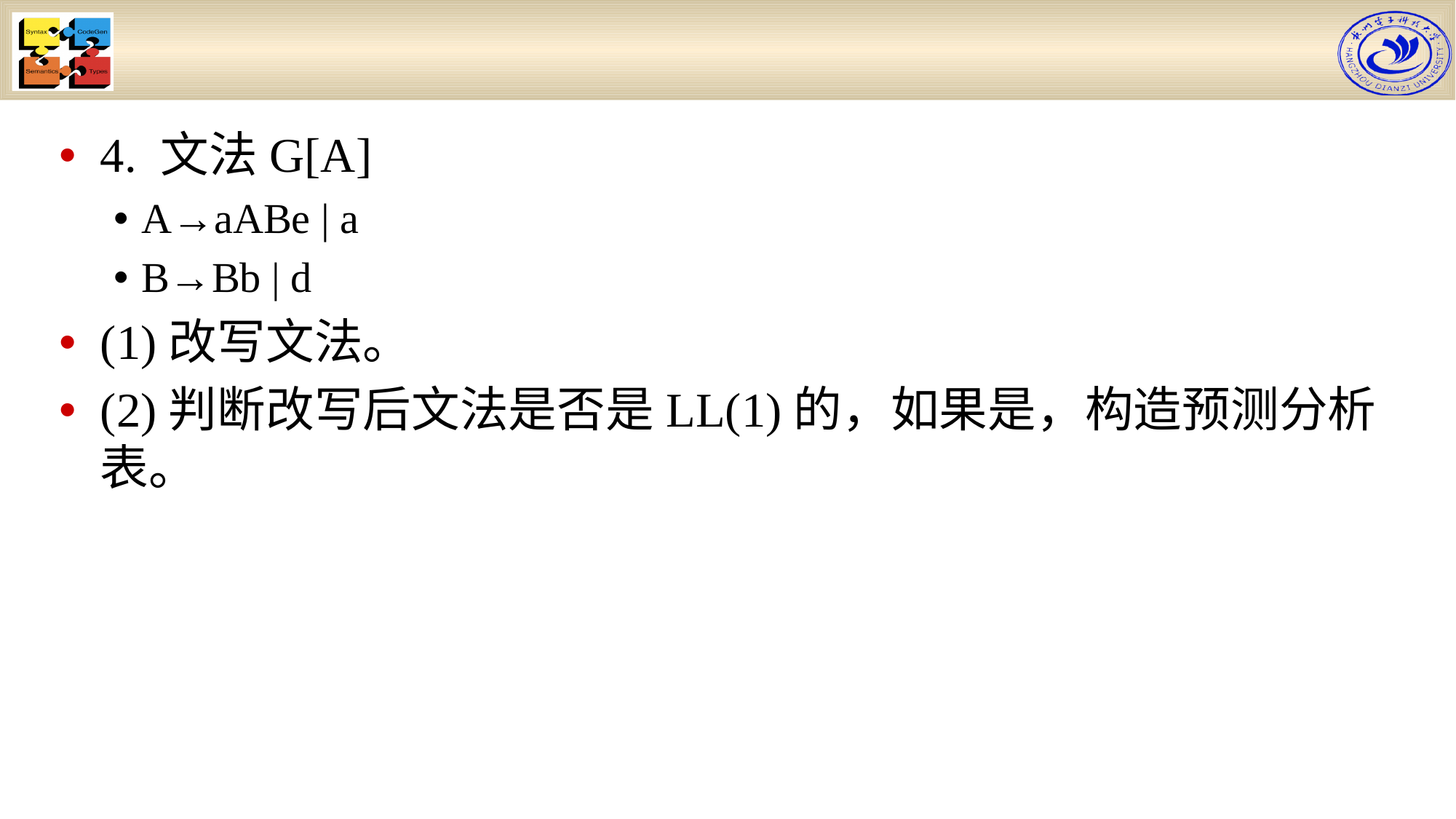

#
4. 文法G[A]
A→aABe | a
B→Bb | d
(1)改写文法。
(2)判断改写后文法是否是LL(1)的，如果是，构造预测分析表。